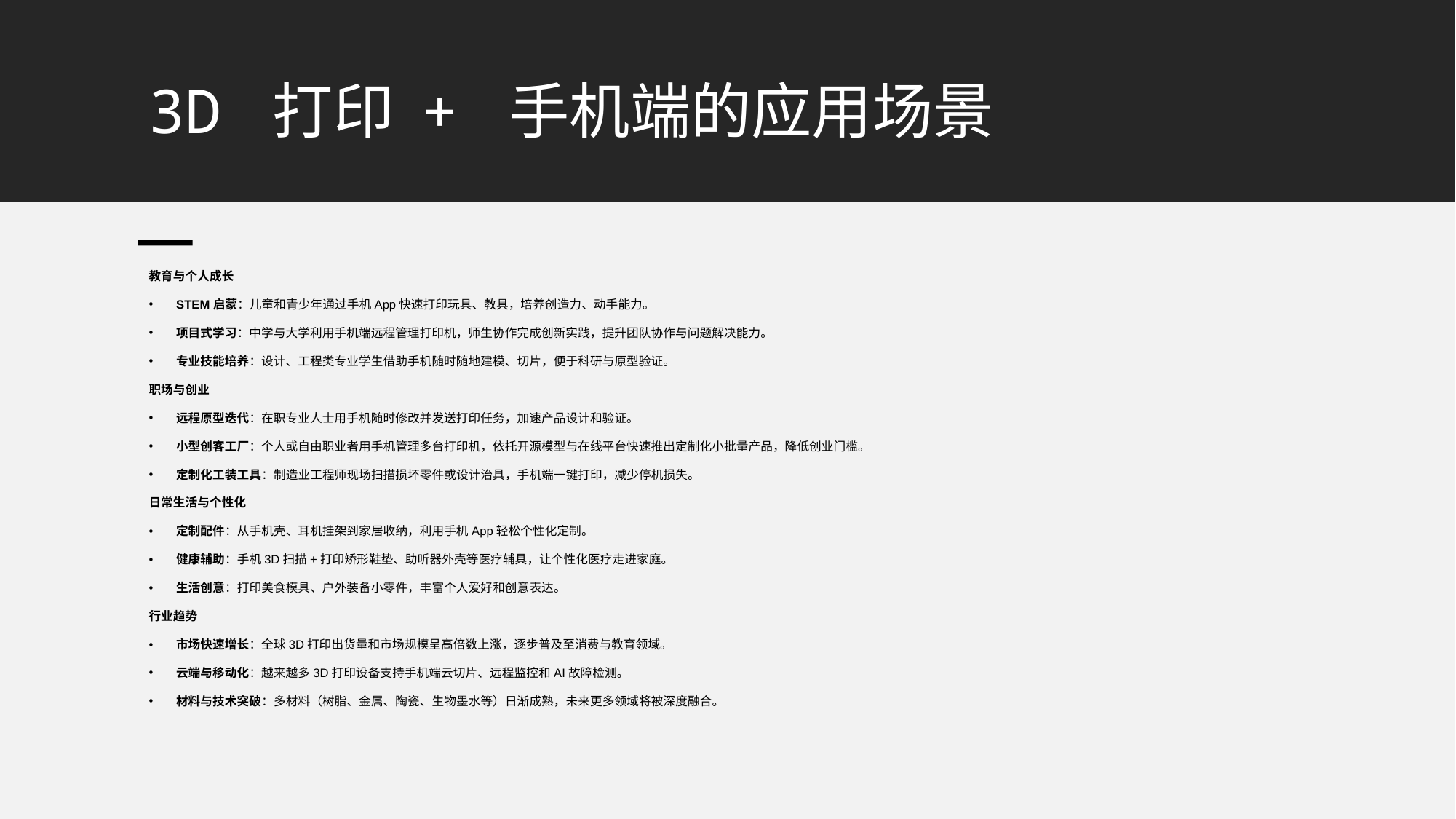

# 3D 打印 + 手机端的应用场景

教育与个人成长
STEM启蒙：儿童和青少年通过手机App快速打印玩具、教具，培养创造力、动手能力。
项目式学习：中学与大学利用手机端远程管理打印机，师生协作完成创新实践，提升团队协作与问题解决能力。
专业技能培养：设计、工程类专业学生借助手机随时随地建模、切片，便于科研与原型验证。
职场与创业
远程原型迭代：在职专业人士用手机随时修改并发送打印任务，加速产品设计和验证。
小型创客工厂：个人或自由职业者用手机管理多台打印机，依托开源模型与在线平台快速推出定制化小批量产品，降低创业门槛。
定制化工装工具：制造业工程师现场扫描损坏零件或设计治具，手机端一键打印，减少停机损失。
日常生活与个性化
定制配件：从手机壳、耳机挂架到家居收纳，利用手机App轻松个性化定制。
健康辅助：手机3D扫描+打印矫形鞋垫、助听器外壳等医疗辅具，让个性化医疗走进家庭。
生活创意：打印美食模具、户外装备小零件，丰富个人爱好和创意表达。
行业趋势
市场快速增长：全球3D打印出货量和市场规模呈高倍数上涨，逐步普及至消费与教育领域。
云端与移动化：越来越多3D打印设备支持手机端云切片、远程监控和AI故障检测。
材料与技术突破：多材料（树脂、金属、陶瓷、生物墨水等）日渐成熟，未来更多领域将被深度融合。